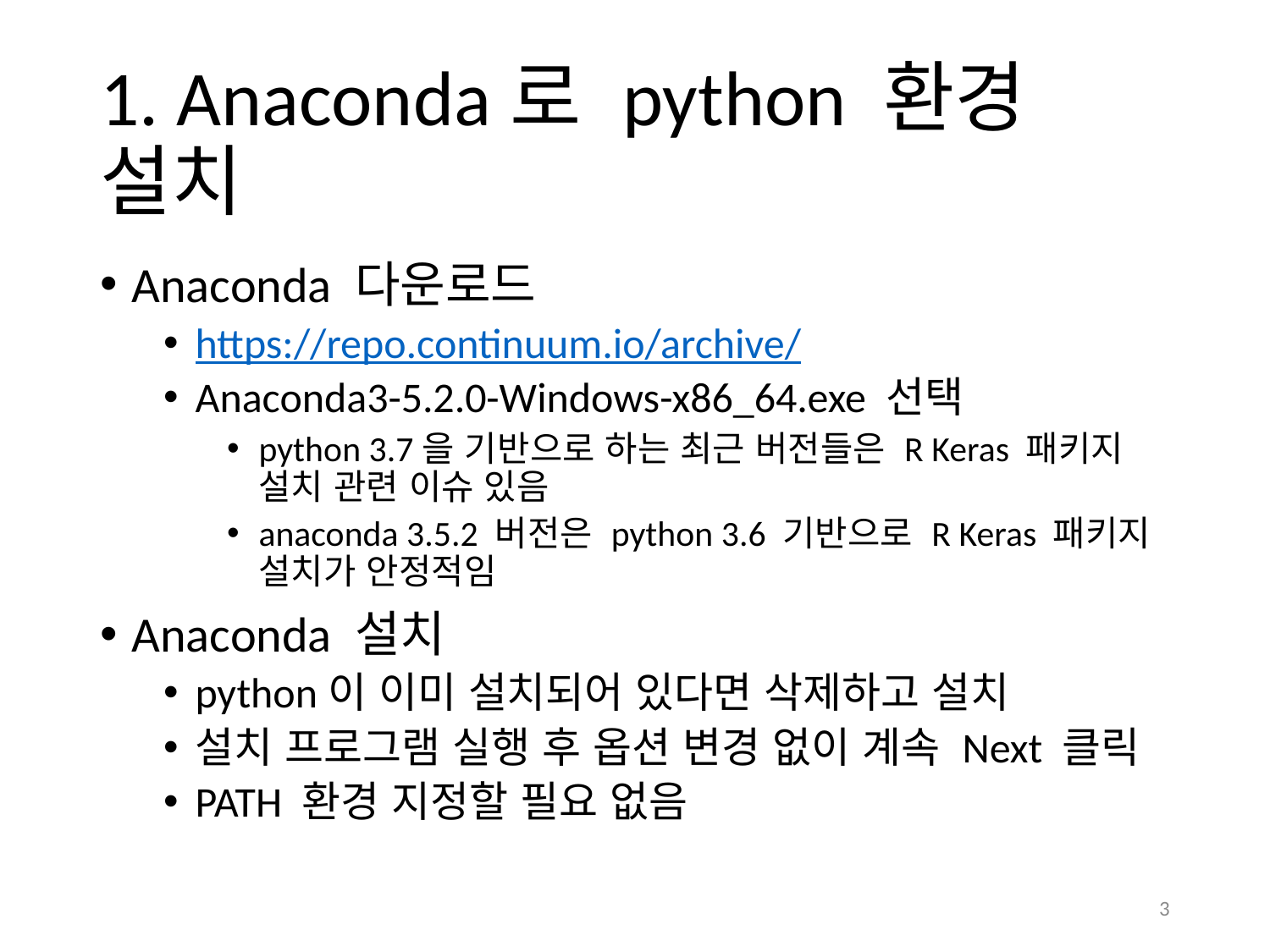

# 1. Anaconda로 python 환경 설치
Anaconda 다운로드
https://repo.continuum.io/archive/
Anaconda3-5.2.0-Windows-x86_64.exe 선택
python 3.7을 기반으로 하는 최근 버전들은 R Keras 패키지 설치 관련 이슈 있음
anaconda 3.5.2 버전은 python 3.6 기반으로 R Keras 패키지 설치가 안정적임
Anaconda 설치
python이 이미 설치되어 있다면 삭제하고 설치
설치 프로그램 실행 후 옵션 변경 없이 계속 Next 클릭
PATH 환경 지정할 필요 없음

3